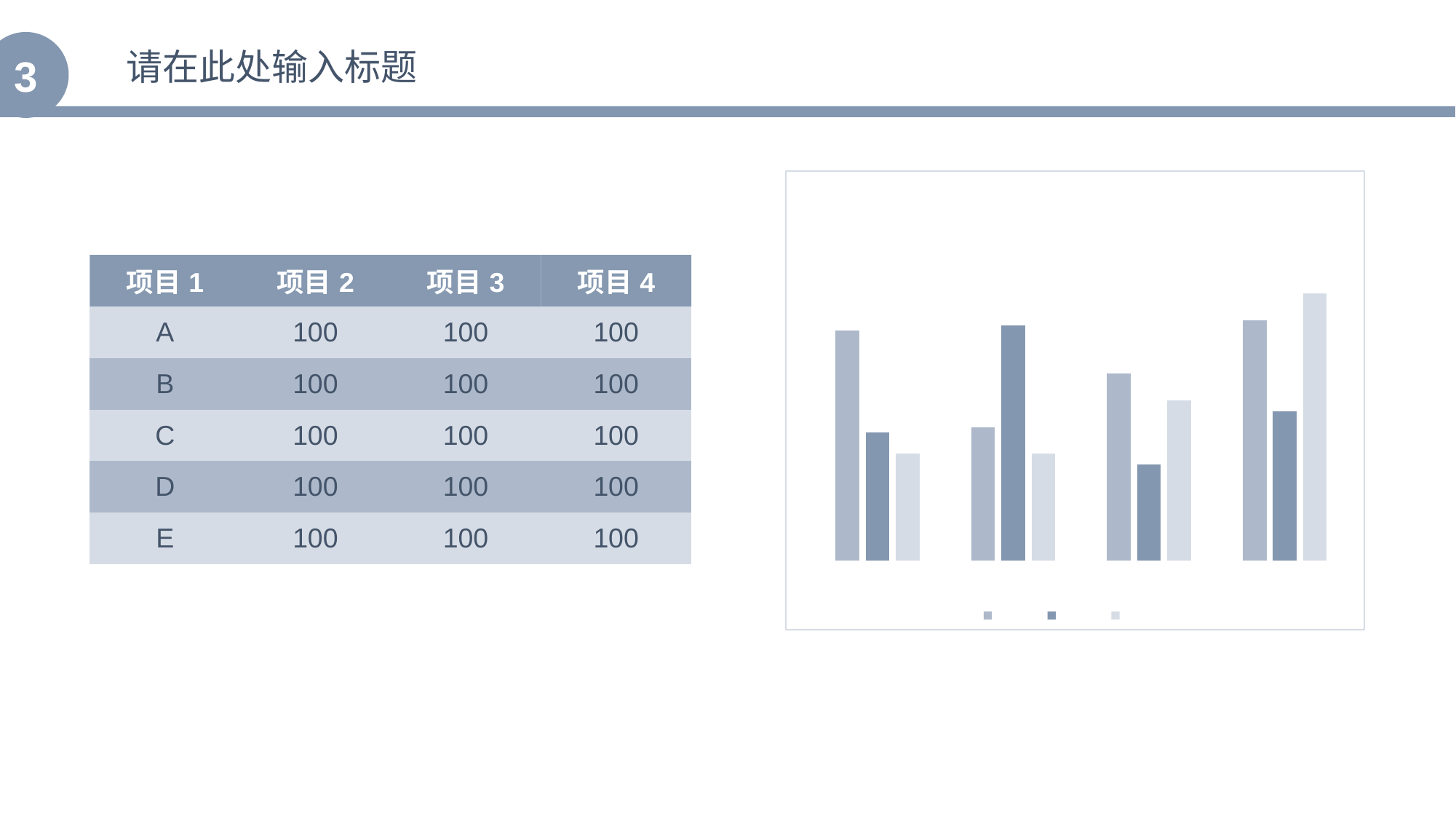

3
请在此处输入标题

### Chart:

| Category | 系列 1 | 系列 2 | 系列 3 |
|---|---|---|---|
| 类别1 | 4.3 | 2.4 | 2.0 |
| 类别2 | 2.5 | 4.4 | 2.0 |
| 类别3 | 3.5 | 1.8 | 3.0 |
| 类别4 | 4.5 | 2.8 | 5.0 |
| 项目1 | 项目2 | 项目3 | 项目4 |
| --- | --- | --- | --- |
| A | 100 | 100 | 100 |
| B | 100 | 100 | 100 |
| C | 100 | 100 | 100 |
| D | 100 | 100 | 100 |
| E | 100 | 100 | 100 |